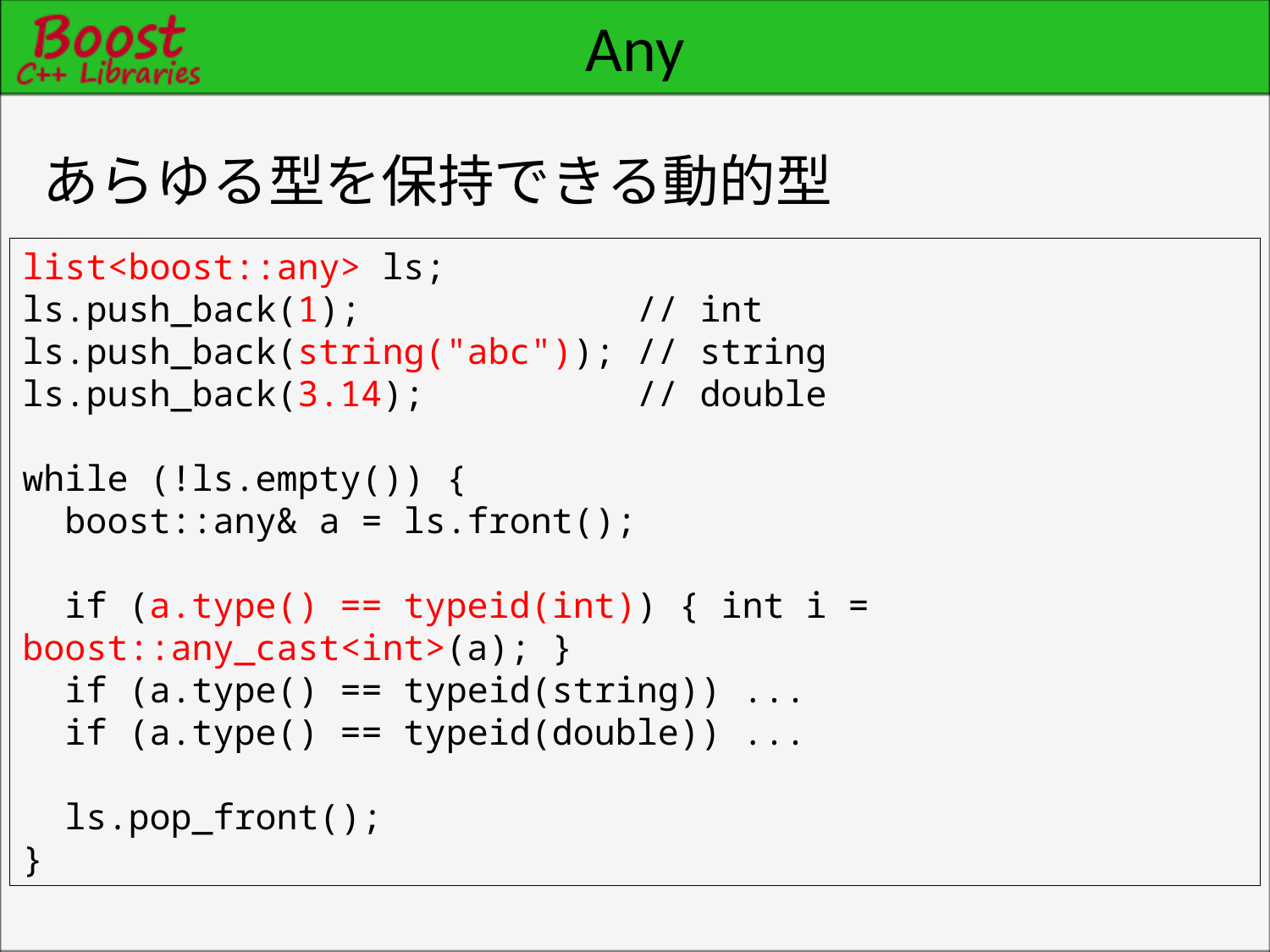

# Any
あらゆる型を保持できる動的型
list<boost::any> ls;
ls.push_back(1);             // int
ls.push_back(string("abc")); // string
ls.push_back(3.14);          // double

while (!ls.empty()) {
  boost::any& a = ls.front();

  if (a.type() == typeid(int)) { int i = boost::any_cast<int>(a); }
  if (a.type() == typeid(string)) ...
  if (a.type() == typeid(double)) ...

  ls.pop_front();
}